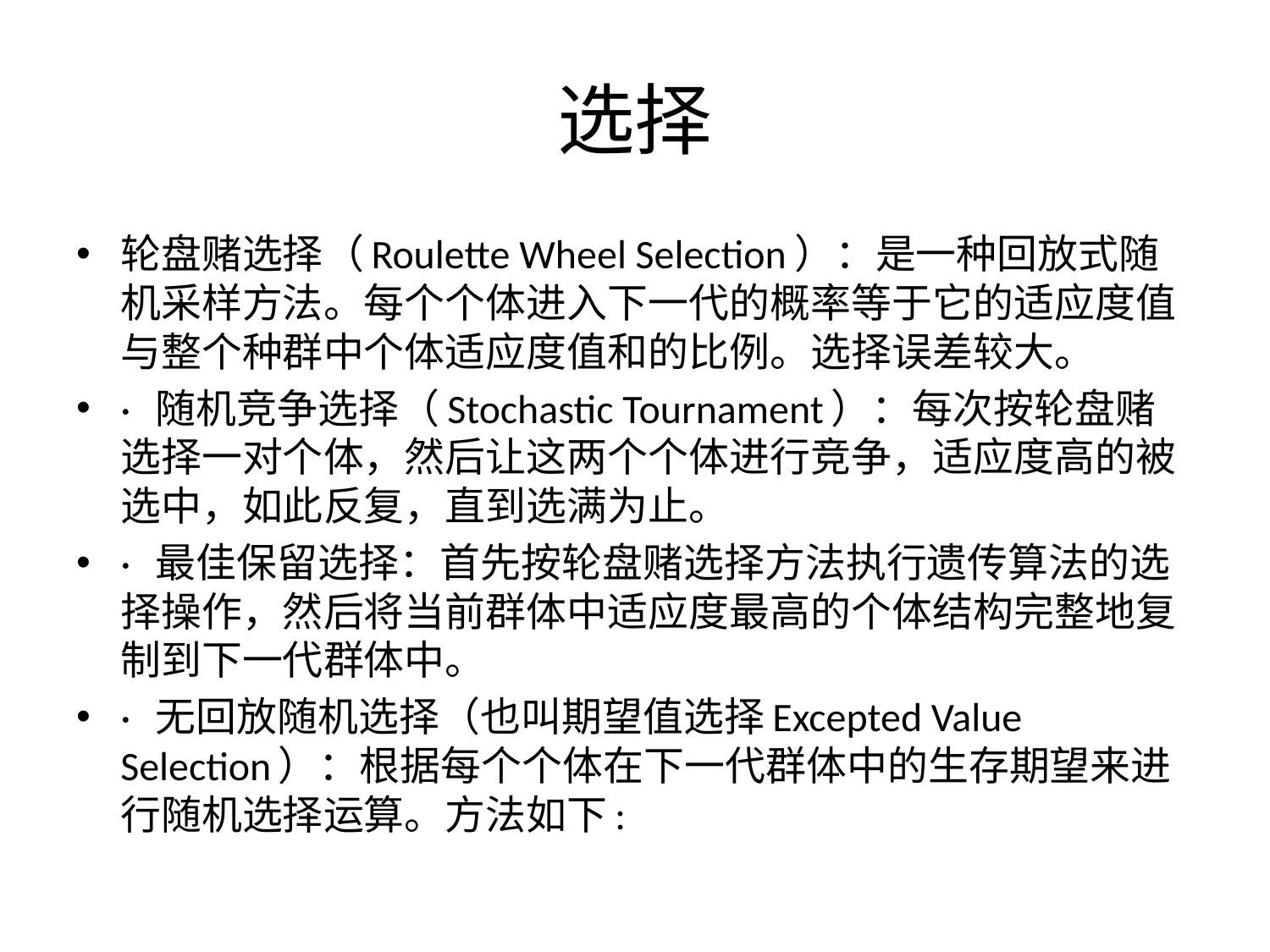

# 选择
轮盘赌选择（Roulette Wheel Selection）：是一种回放式随机采样方法。每个个体进入下一代的概率等于它的适应度值与整个种群中个体适应度值和的比例。选择误差较大。
·  随机竞争选择（Stochastic Tournament）：每次按轮盘赌选择一对个体，然后让这两个个体进行竞争，适应度高的被选中，如此反复，直到选满为止。
·  最佳保留选择：首先按轮盘赌选择方法执行遗传算法的选择操作，然后将当前群体中适应度最高的个体结构完整地复制到下一代群体中。
·  无回放随机选择（也叫期望值选择Excepted Value Selection）：根据每个个体在下一代群体中的生存期望来进行随机选择运算。方法如下: